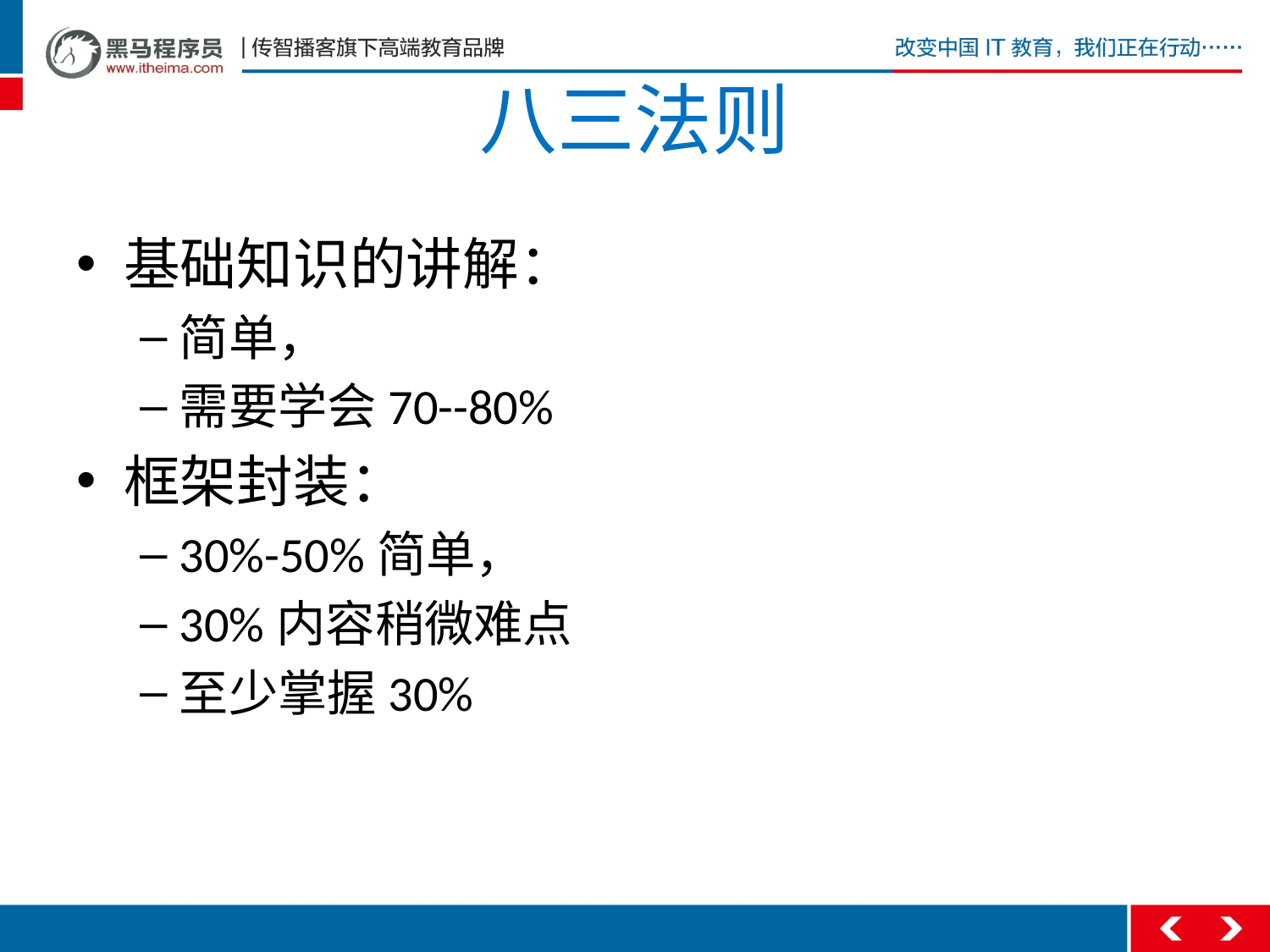

# 八三法则
基础知识的讲解：
简单，
需要学会70--80%
框架封装：
30%-50%简单，
30%内容稍微难点
至少掌握30%